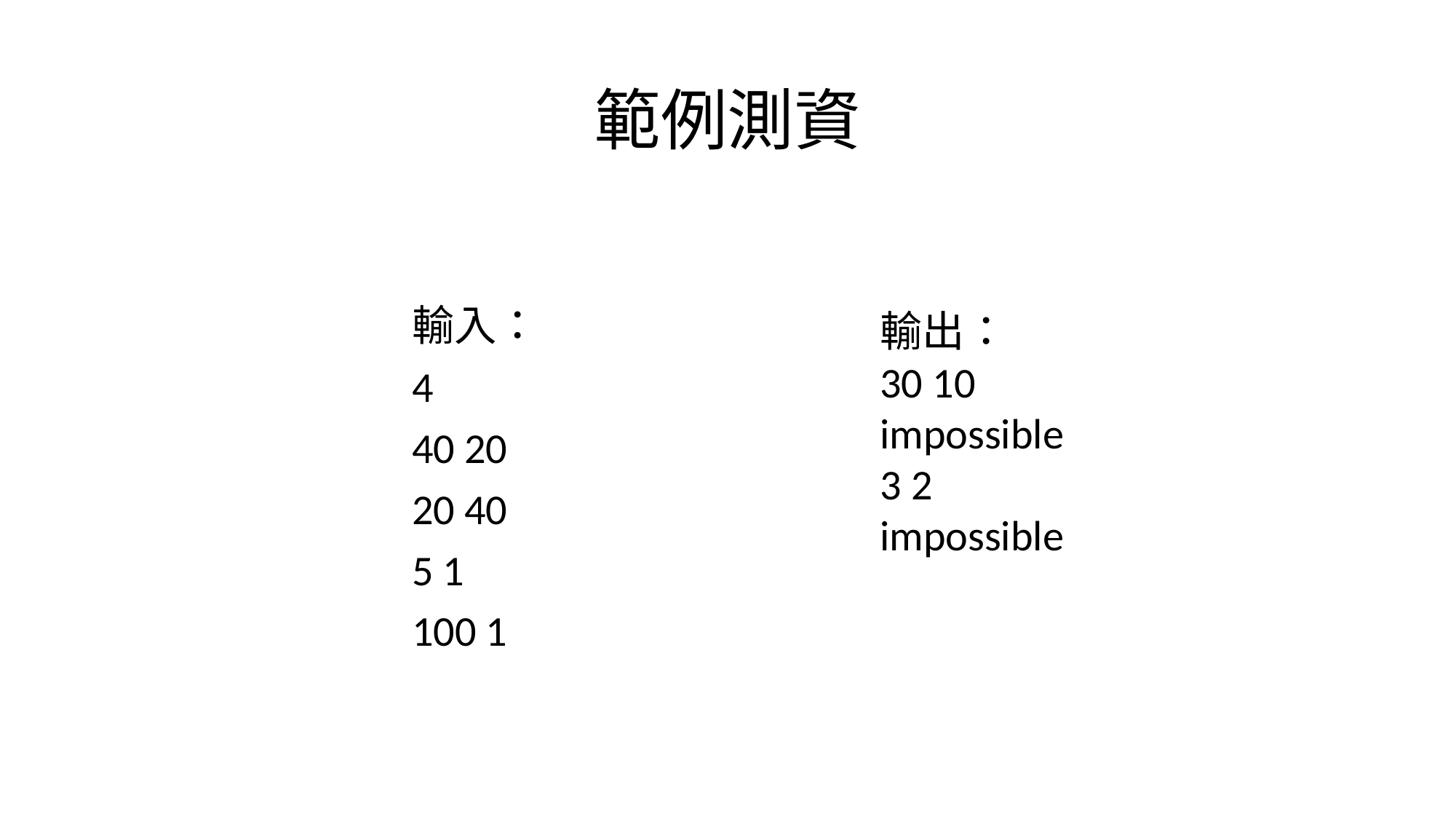

# 範例測資
輸入：
4
40 20
20 40
5 1
100 1
輸出：
30 10
impossible
3 2
impossible